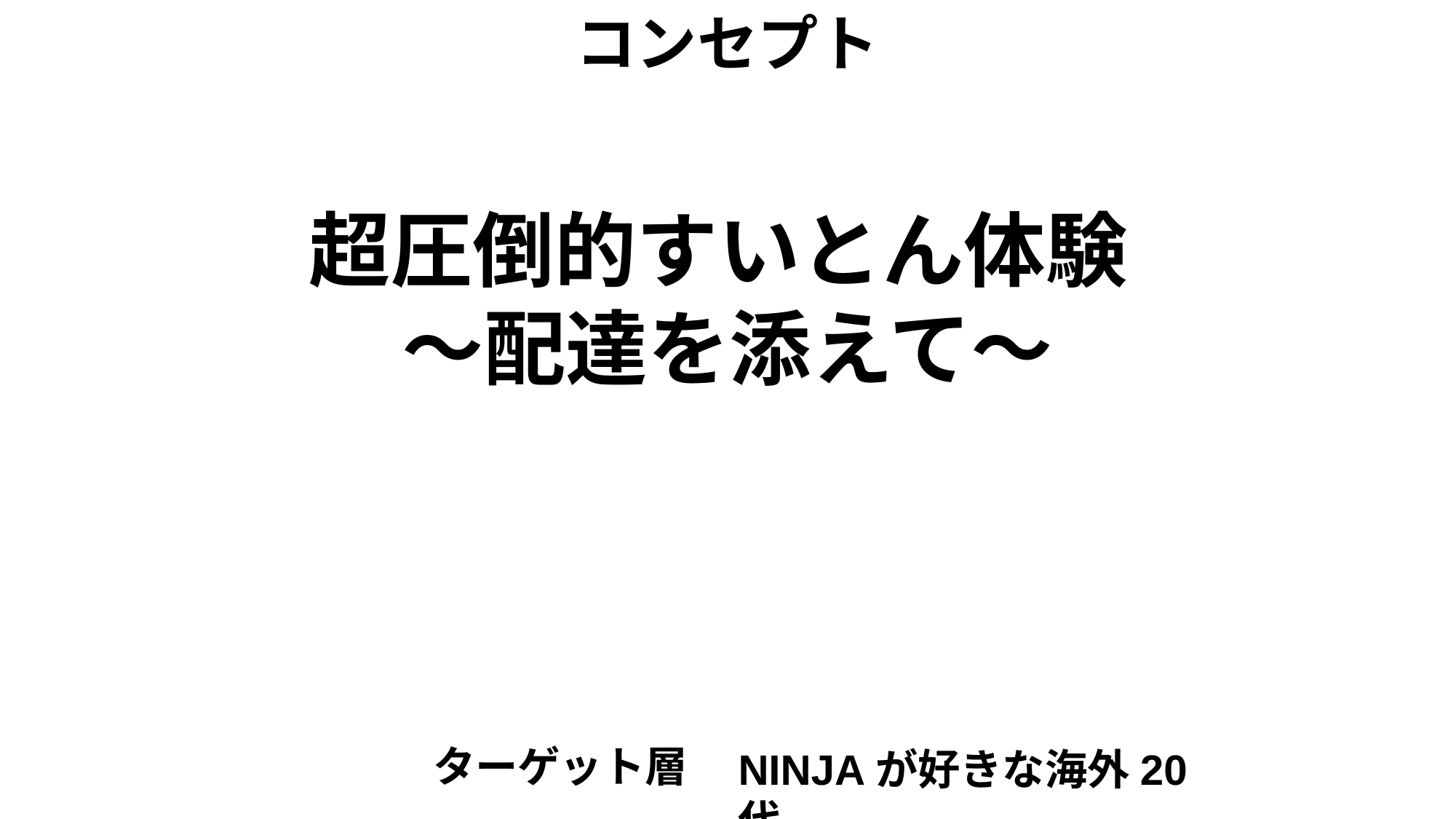

コンセプト
超圧倒的すいとん体験
～配達を添えて～
ターゲット層
NINJAが好きな海外20代